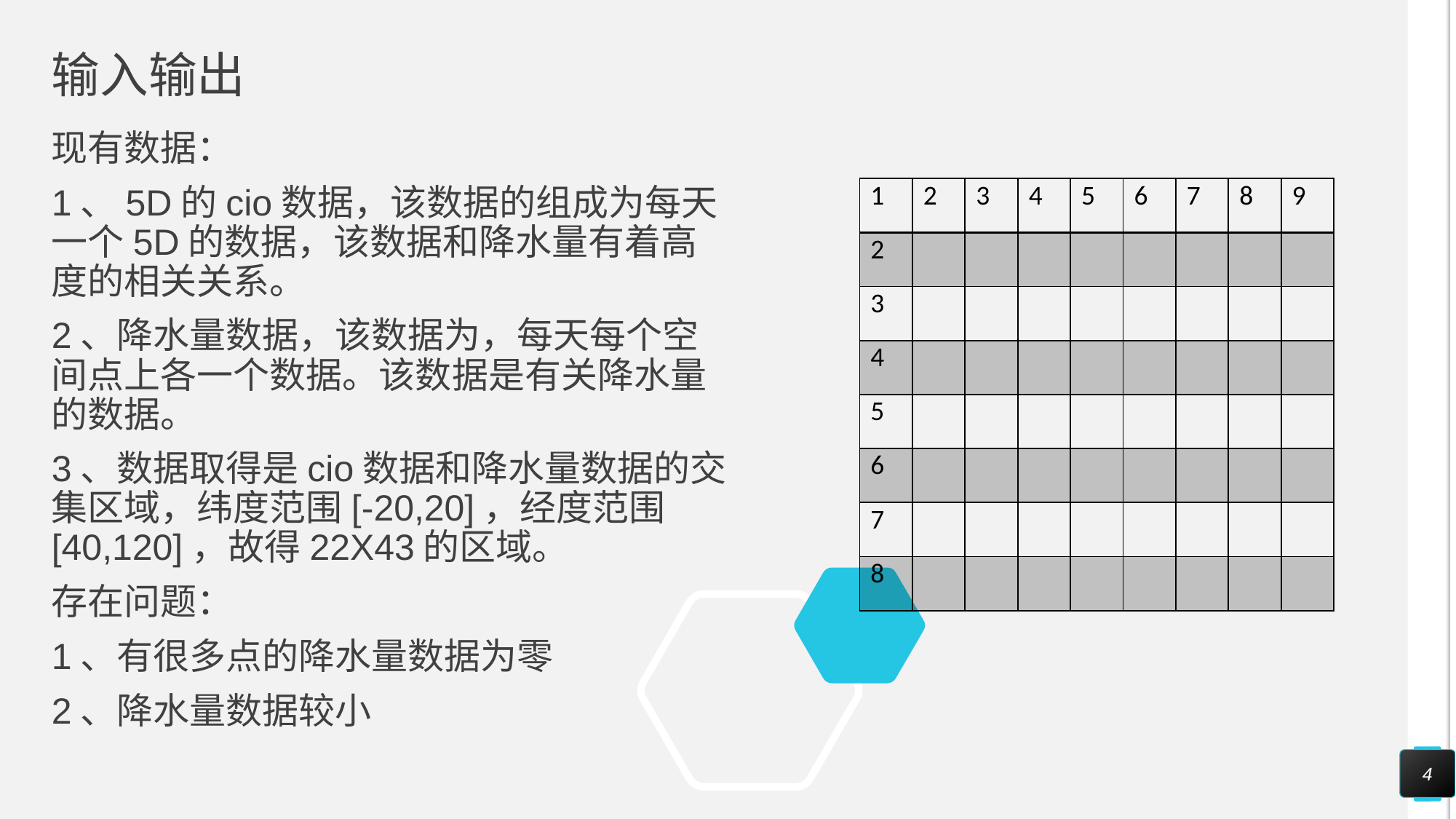

# 输入输出
现有数据：
1、5D的cio数据，该数据的组成为每天一个5D的数据，该数据和降水量有着高度的相关关系。
2、降水量数据，该数据为，每天每个空间点上各一个数据。该数据是有关降水量的数据。
3、数据取得是cio数据和降水量数据的交集区域，纬度范围[-20,20]，经度范围[40,120]，故得22X43的区域。
存在问题：
1、有很多点的降水量数据为零
2、降水量数据较小
| 1 | 2 | 3 | 4 | 5 | 6 | 7 | 8 | 9 |
| --- | --- | --- | --- | --- | --- | --- | --- | --- |
| 2 |  |  |  |  |  |  |  |  |
| 3 |  |  |  |  |  |  |  |  |
| 4 |  |  |  |  |  |  |  |  |
| 5 |  |  |  |  |  |  |  |  |
| 6 |  |  |  |  |  |  |  |  |
| 7 |  |  |  |  |  |  |  |  |
| 8 |  |  |  |  |  |  |  |  |

4